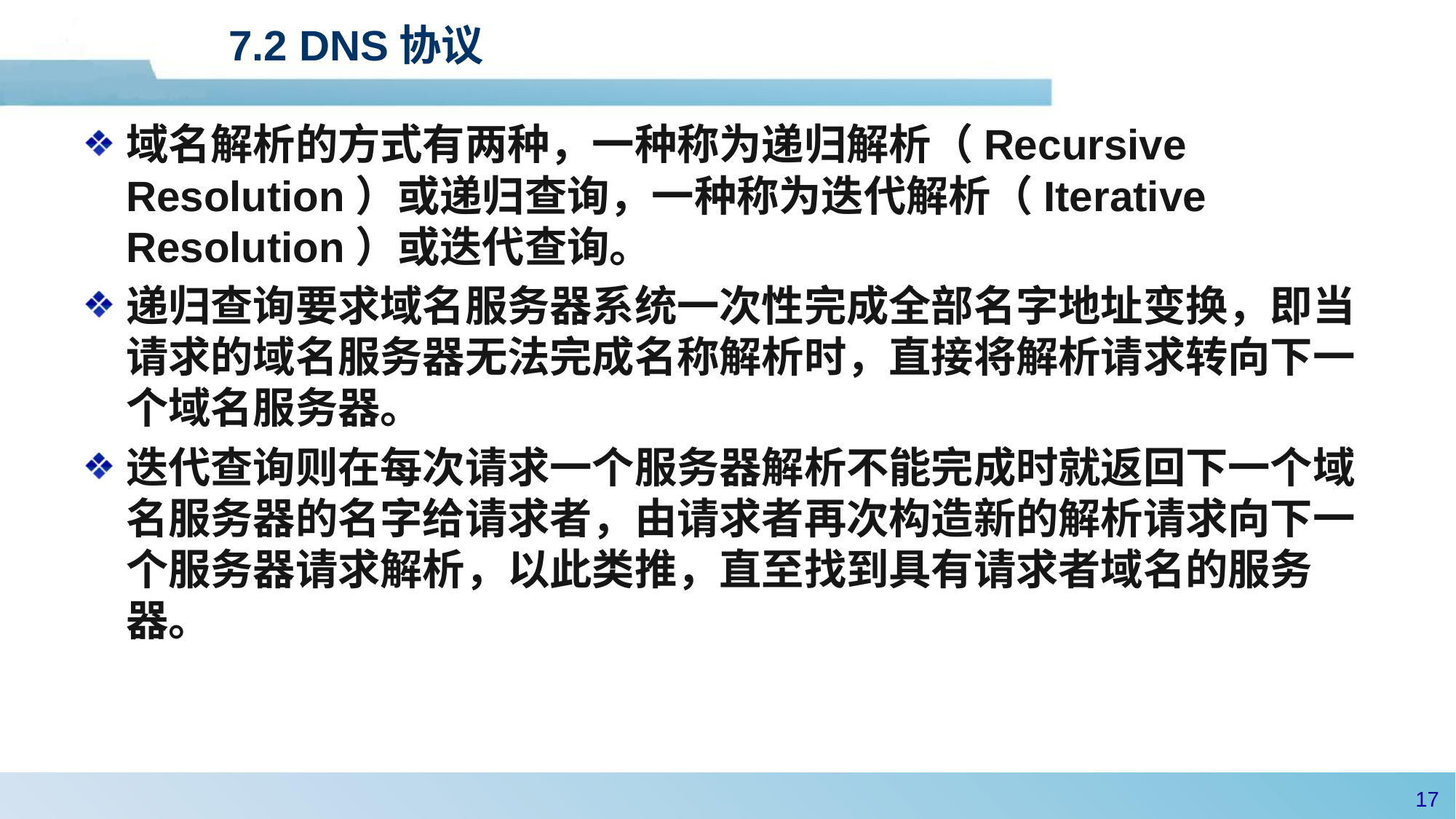

# 7.2 DNS协议
域名解析的方式有两种，一种称为递归解析（Recursive Resolution）或递归查询，一种称为迭代解析（Iterative Resolution）或迭代查询。
递归查询要求域名服务器系统一次性完成全部名字地址变换，即当请求的域名服务器无法完成名称解析时，直接将解析请求转向下一个域名服务器。
迭代查询则在每次请求一个服务器解析不能完成时就返回下一个域名服务器的名字给请求者，由请求者再次构造新的解析请求向下一个服务器请求解析，以此类推，直至找到具有请求者域名的服务器。
17